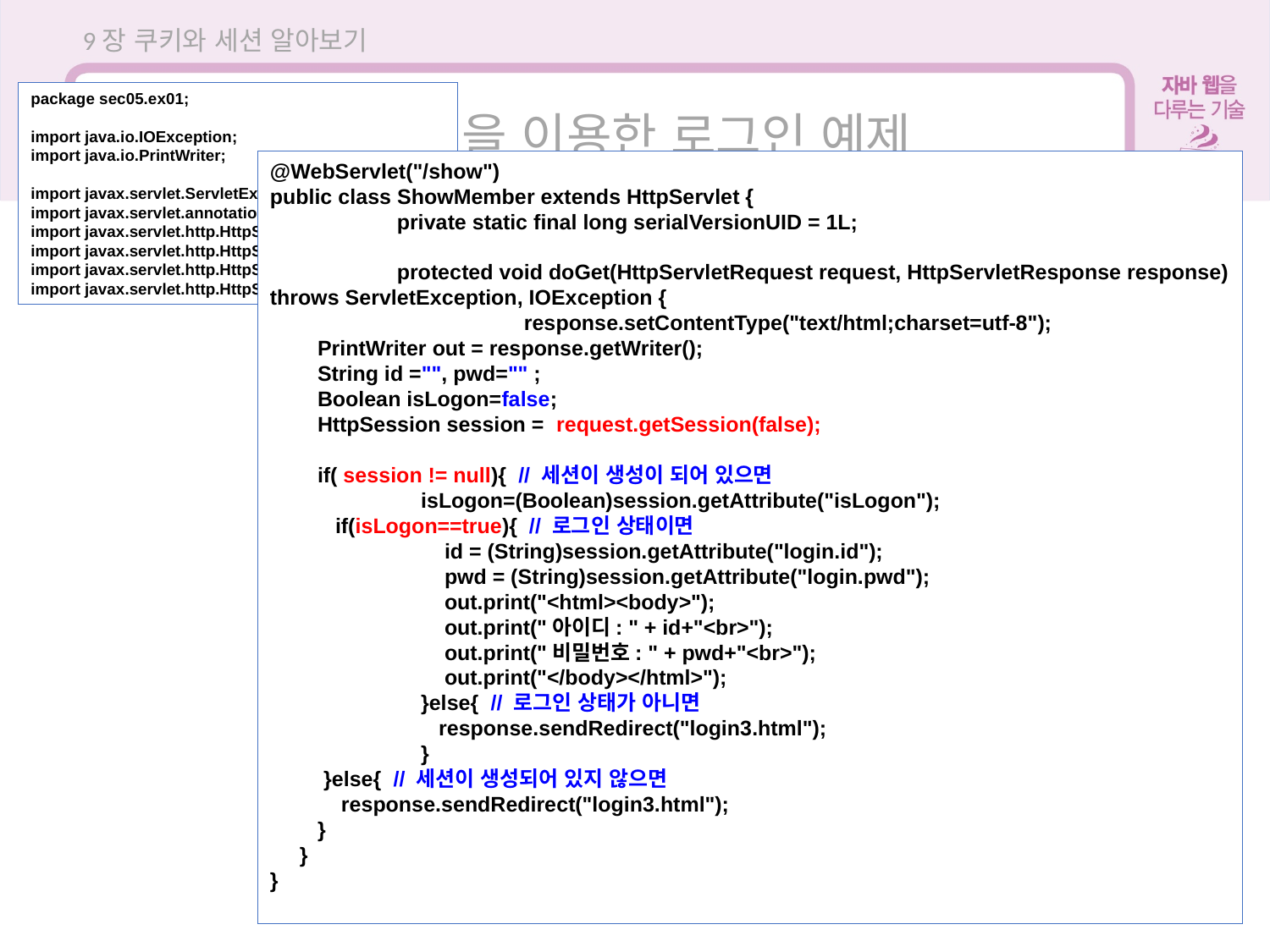

9장 쿠키와 세션 알아보기
package sec05.ex01;

import java.io.IOException;
import java.io.PrintWriter;

import javax.servlet.ServletException;
import javax.servlet.annotation.WebServlet;
import javax.servlet.http.HttpServlet;
import javax.servlet.http.HttpServletRequest;
import javax.servlet.http.HttpServletResponse;
import javax.servlet.http.HttpSession;
9.6 세션을 이용한 로그인 예제
@WebServlet("/show")
public class ShowMember extends HttpServlet {
	private static final long serialVersionUID = 1L;

	protected void doGet(HttpServletRequest request, HttpServletResponse response) throws ServletException, IOException {
		response.setContentType("text/html;charset=utf-8");
        PrintWriter out = response.getWriter();
        String id ="", pwd="" ;
        Boolean isLogon=false;
        HttpSession session =  request.getSession(false);

        if( session != null){  // 세션이 생성이 되어 있으면
	    isLogon=(Boolean)session.getAttribute("isLogon");
           if(isLogon==true){  // 로그인 상태이면
	        id = (String)session.getAttribute("login.id");
	        pwd = (String)session.getAttribute("login.pwd");
   	        out.print("<html><body>");
	        out.print("아이디: " + id+"<br>");
	        out.print("비밀번호: " + pwd+"<br>");
	        out.print("</body></html>");
	    }else{  // 로그인 상태가 아니면
	       response.sendRedirect("login3.html");
	    }
         }else{  // 세션이 생성되어 있지 않으면
            response.sendRedirect("login3.html");
        }
     }
}